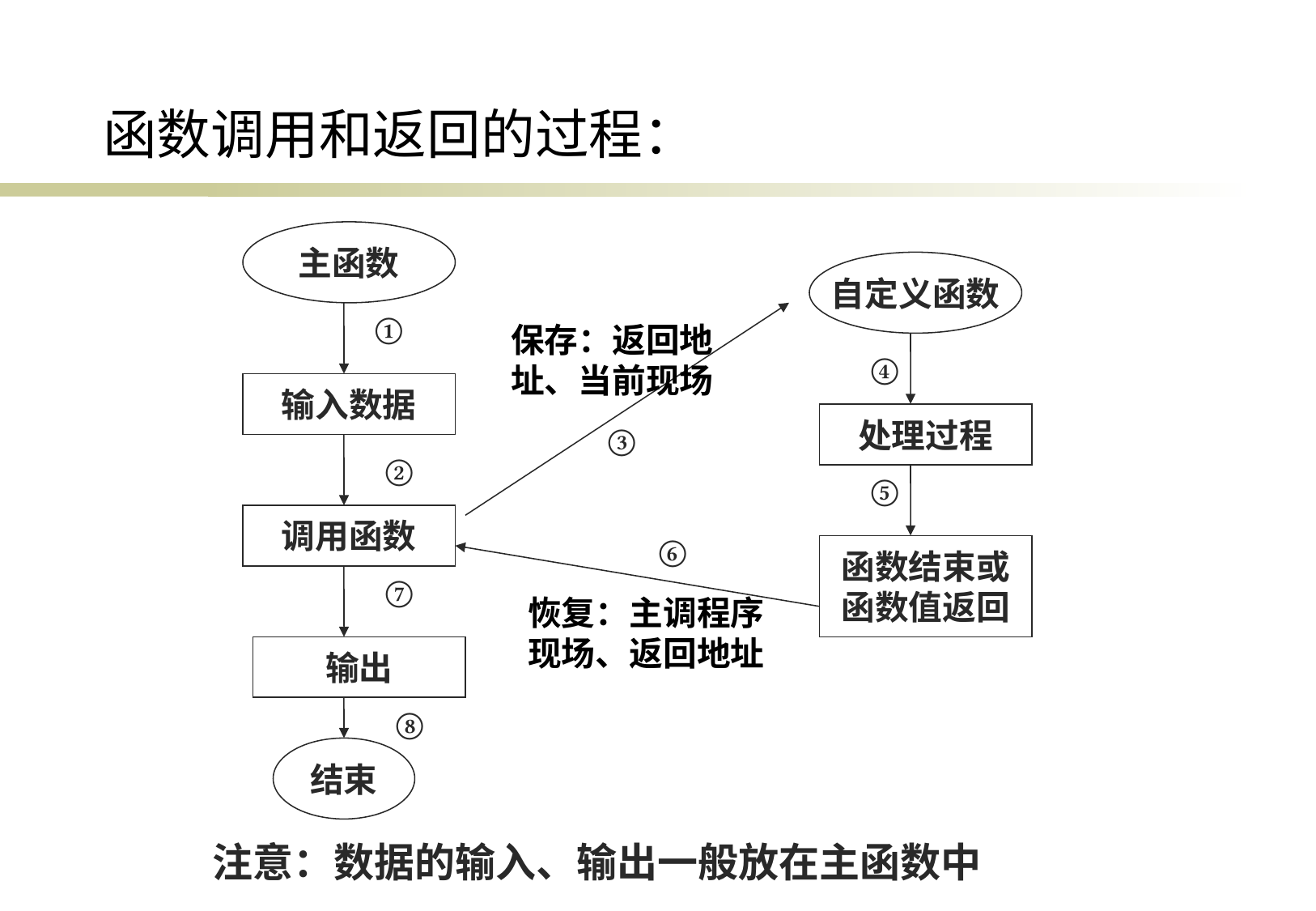

函数调用和返回的过程：
主函数
自定义函数

①
保存：返回地址、当前现场

④
输入数据
处理过程
③

②

⑤
调用函数
⑥
函数结束或
函数值返回

⑦
恢复：主调程序现场、返回地址
输出

⑧
结束
注意：数据的输入、输出一般放在主函数中